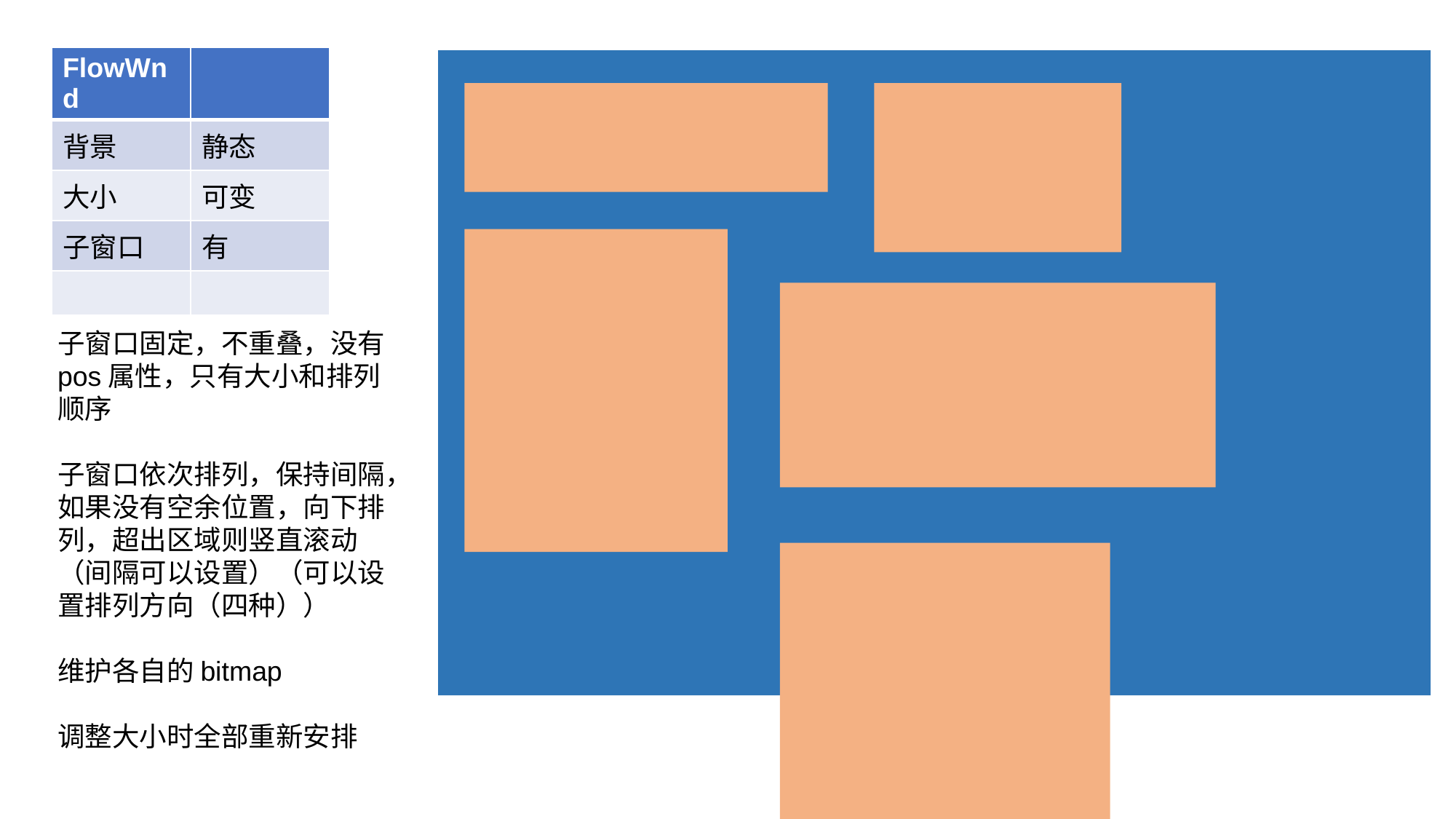

| FlowWnd |  |
| --- | --- |
| 背景 | 静态 |
| 大小 | 可变 |
| 子窗口 | 有 |
|  |  |

子窗口固定，不重叠，没有pos属性，只有大小和排列顺序

子窗口依次排列，保持间隔，如果没有空余位置，向下排列，超出区域则竖直滚动（间隔可以设置）（可以设置排列方向（四种））

维护各自的bitmap

调整大小时全部重新安排